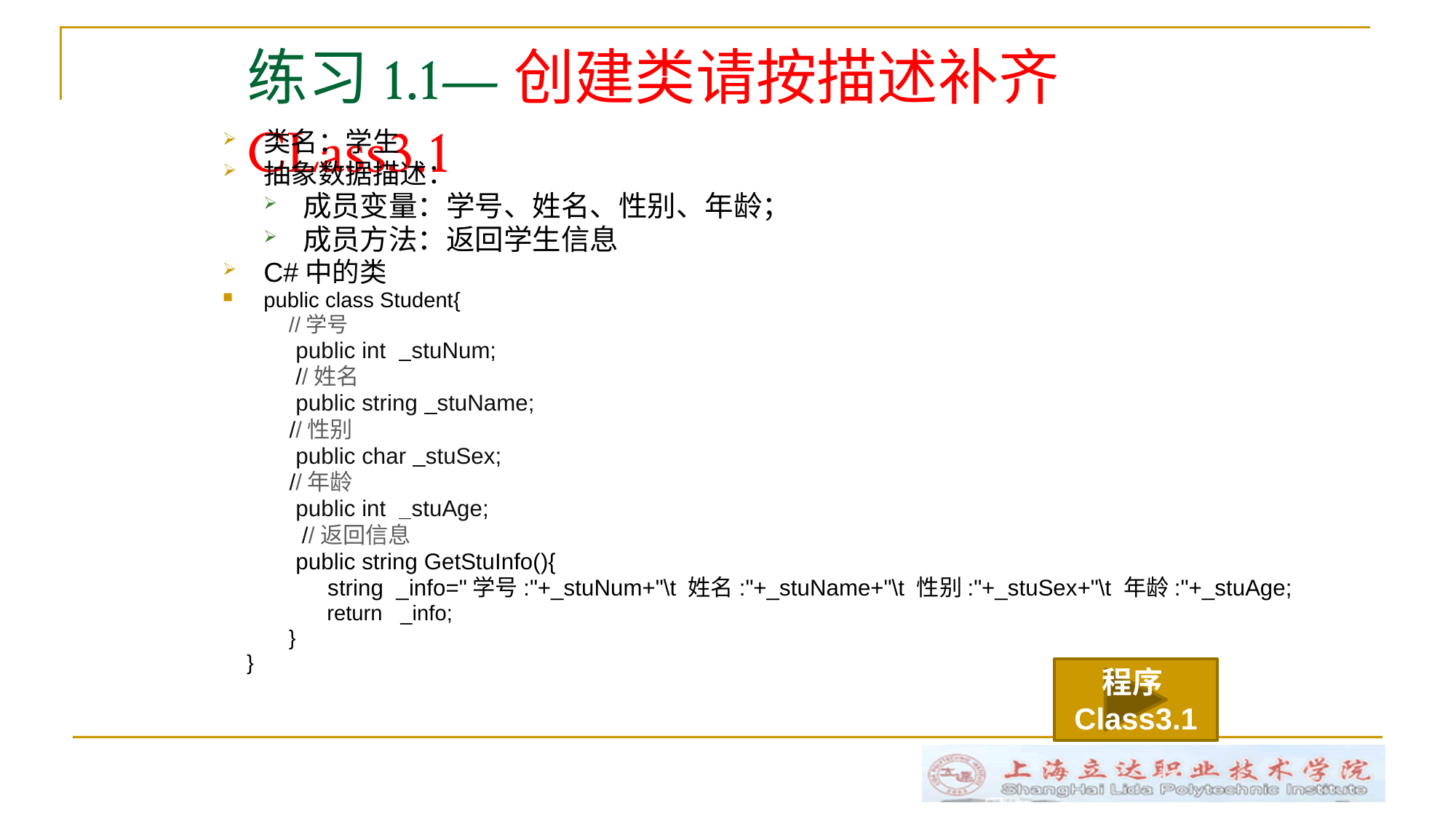

# 练习1.1—创建类请按描述补齐CLass3.1
类名：学生
抽象数据描述：
成员变量：学号、姓名、性别、年龄；
成员方法：返回学生信息
C#中的类                                Java中的对象
public class Student{
           //学号
     public int    stuNum;
     //姓名
     public string   stuName;
    //性别
     public char   stuSex;
    //年龄
     public int    stuAge;
      //返回信息
     public string GetStuInfo(){
          string  _info="学号:"+_stuNum+"\t 姓名:"+_stuName+"\t 性别:"+_stuSex+"\t 年龄:"+_stuAge;
    return   _info;
           }
    }
程序Class3.1